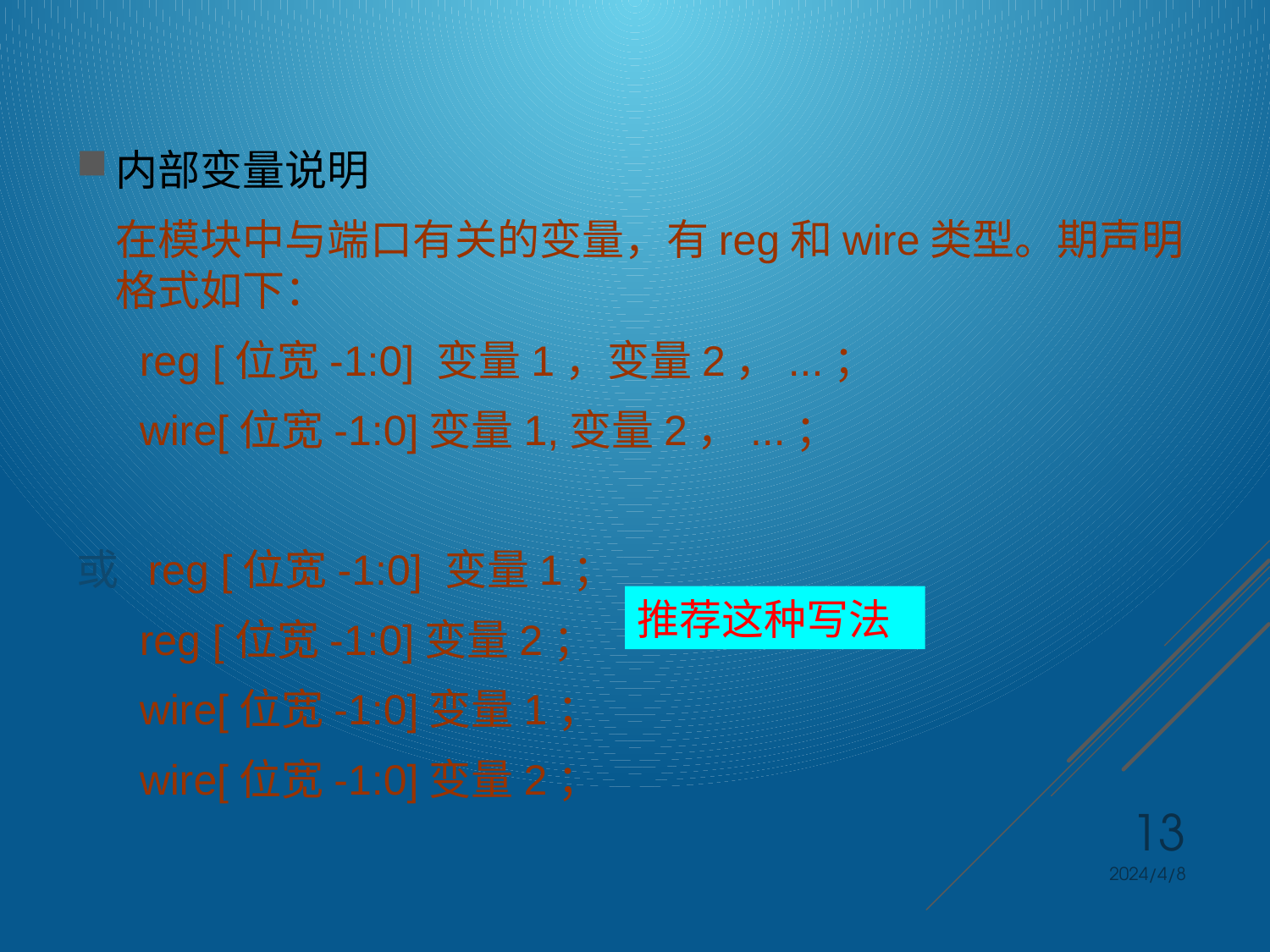

内部变量说明
	在模块中与端口有关的变量，有reg和wire类型。期声明格式如下：
	  reg [位宽-1:0] 变量1，变量2，...；
	  wire[位宽-1:0]变量1,变量2，...；

或  reg [位宽-1:0] 变量1；
	  reg [位宽-1:0]变量2；
	  wire[位宽-1:0]变量1；
	  wire[位宽-1:0]变量2；
推荐这种写法
13
2024/4/8